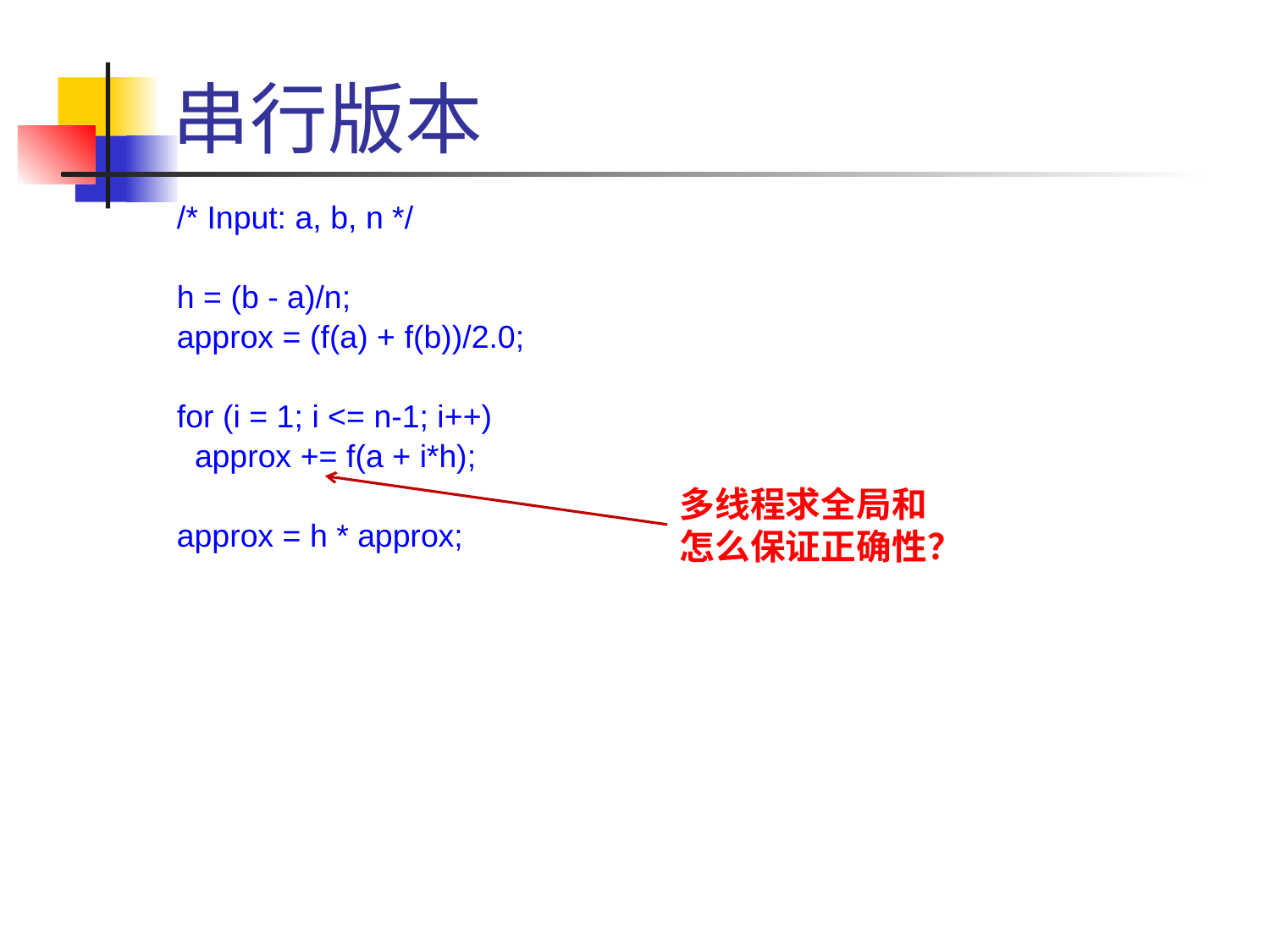

# 串行版本
/* Input: a, b, n */

h = (b - a)/n;
approx = (f(a) + f(b))/2.0;

for (i = 1; i <= n-1; i++)
  approx += f(a + i*h);

approx = h * approx;
多线程求全局和
怎么保证正确性？